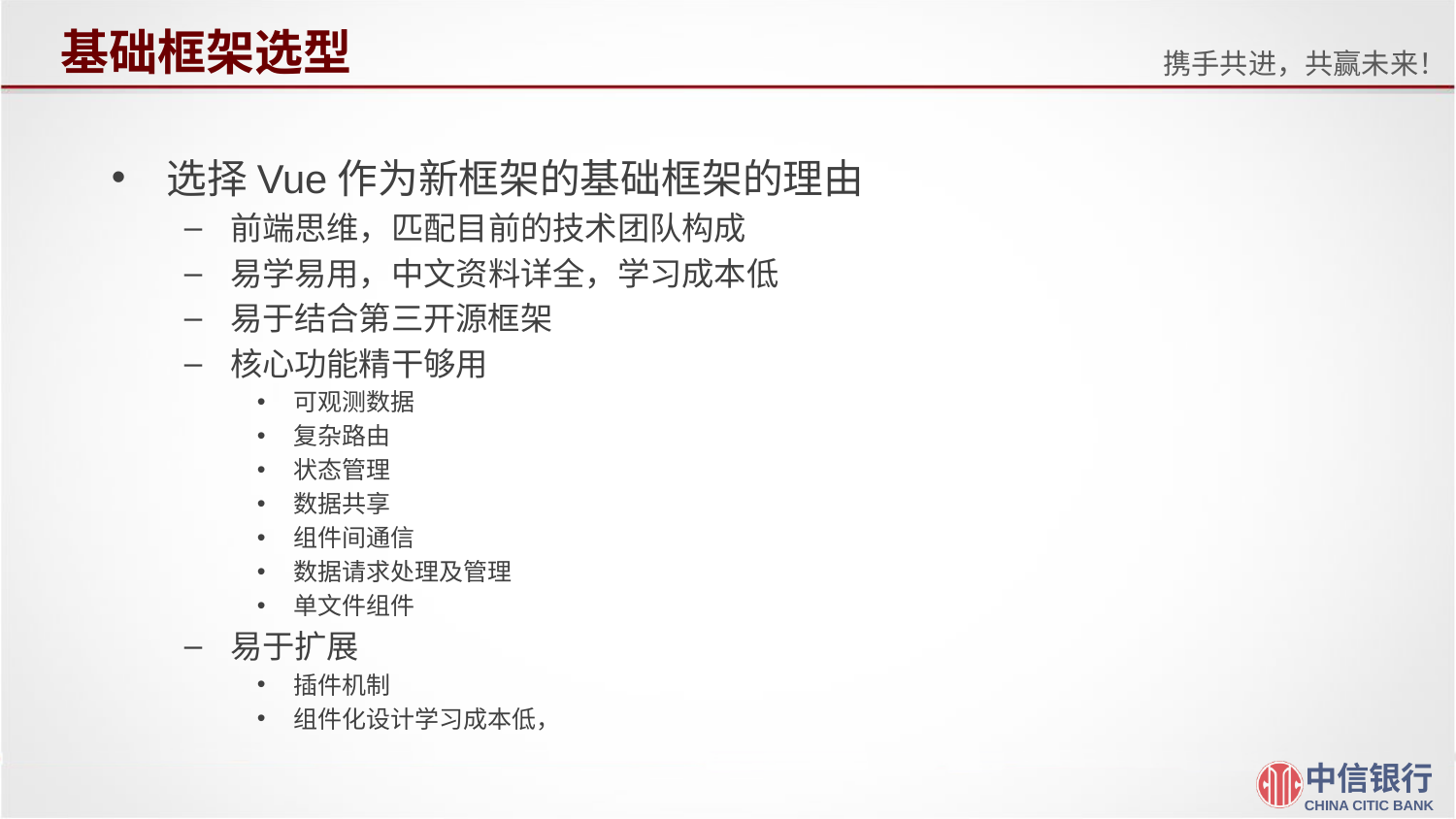

# 基础框架选型
选择Vue作为新框架的基础框架的理由
前端思维，匹配目前的技术团队构成
易学易用，中文资料详全，学习成本低
易于结合第三开源框架
核心功能精干够用
可观测数据
复杂路由
状态管理
数据共享
组件间通信
数据请求处理及管理
单文件组件
易于扩展
插件机制
组件化设计学习成本低，